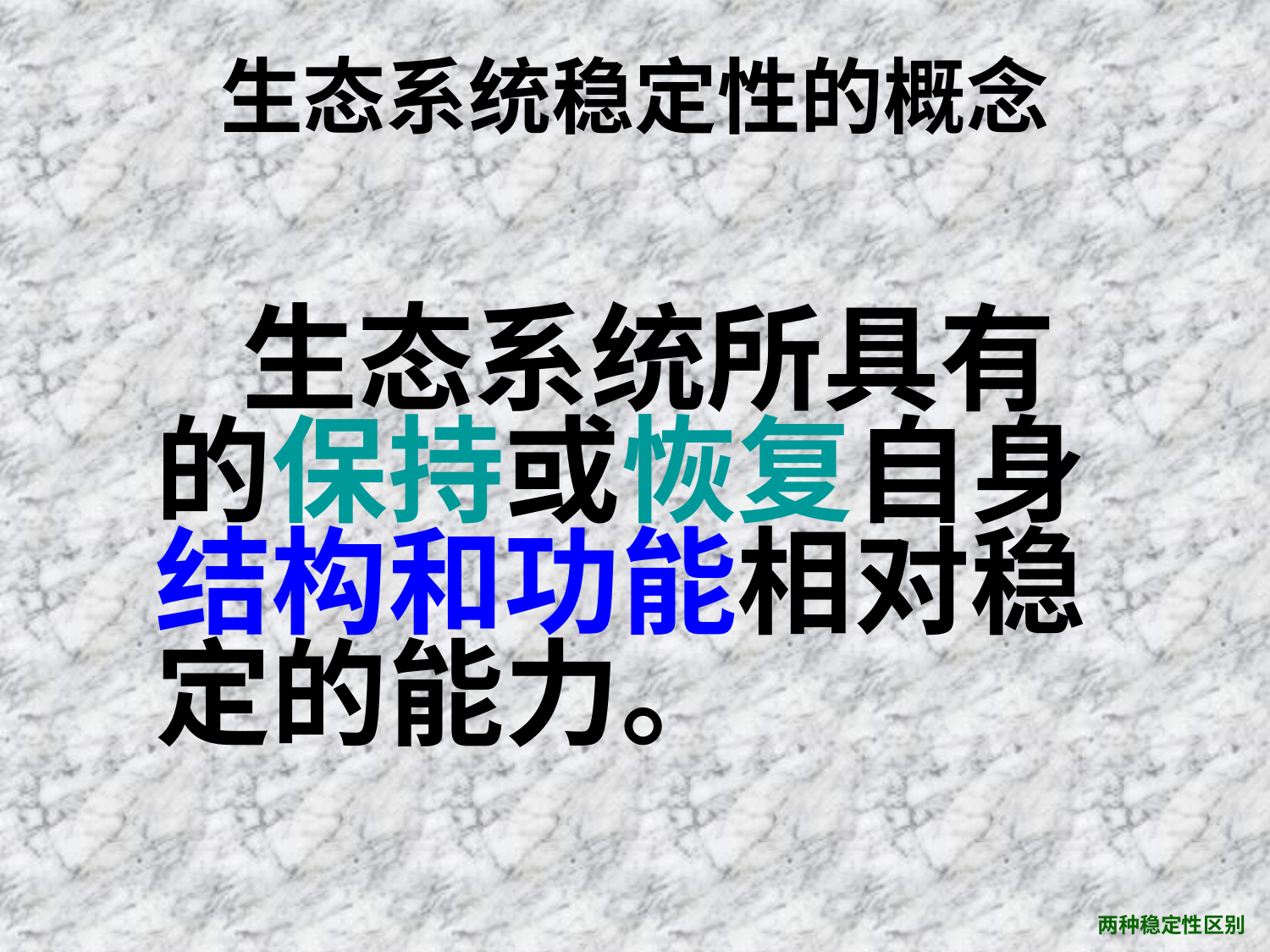

# 生态系统稳定性的概念
    生态系统所具有的保持或恢复自身结构和功能相对稳定的能力。

两种稳定性区别